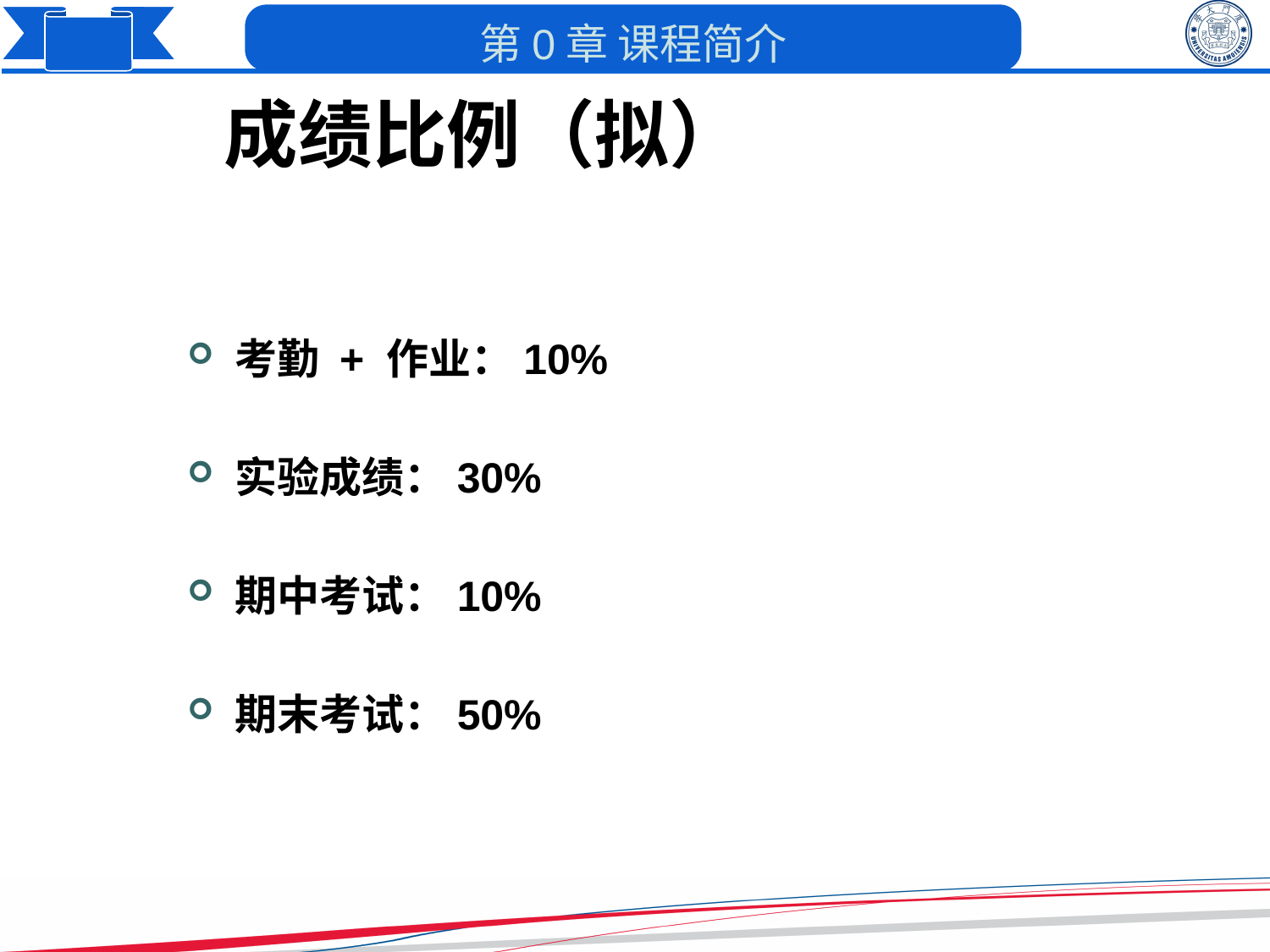

# 成绩比例（拟）
考勤 + 作业：10%

实验成绩：30%

期中考试：10%

期末考试：50%